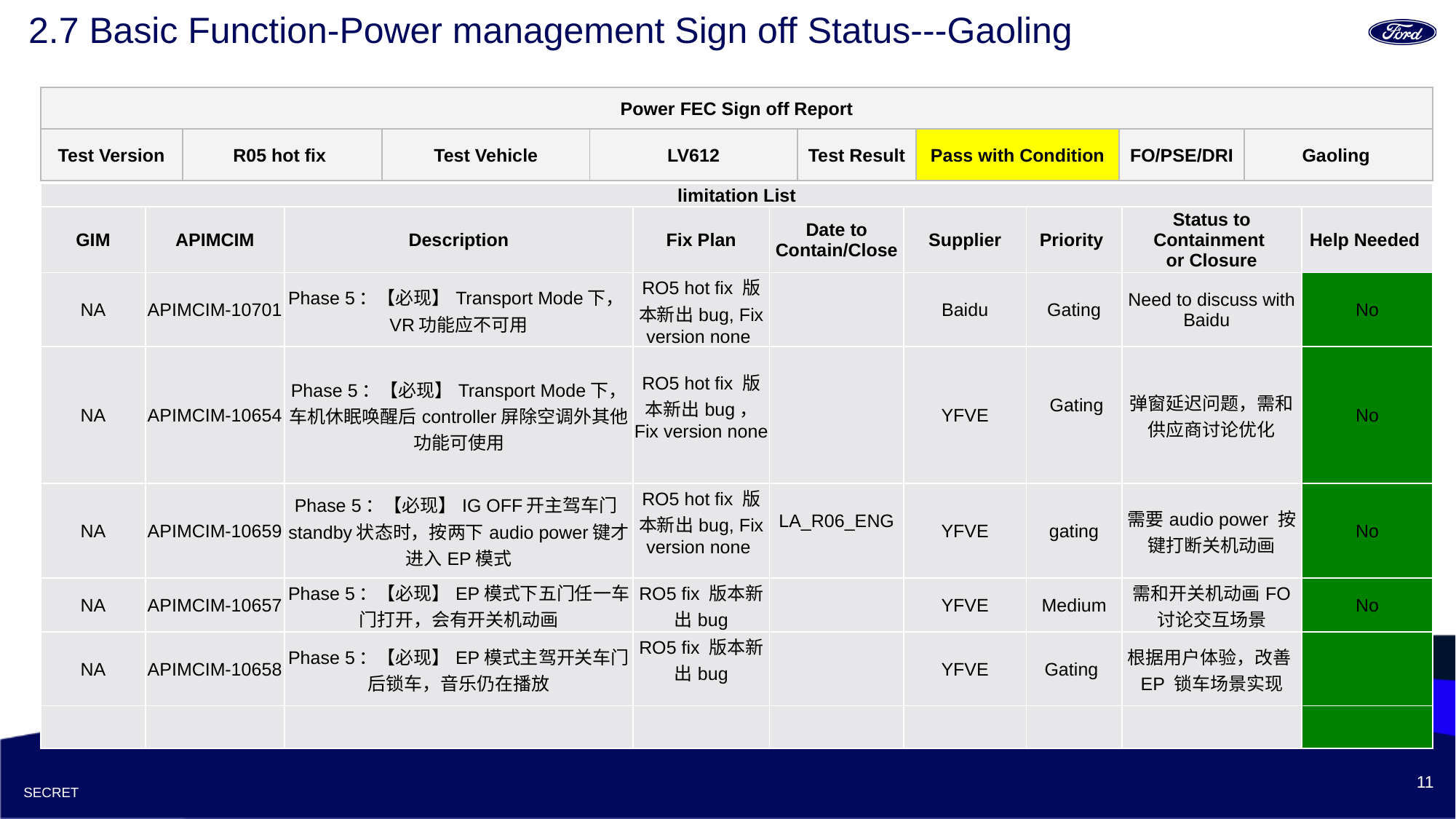

# 2.7 Basic Function-Power management Sign off Status---Gaoling
| Power FEC Sign off Report |  |  |  |  |  |  |  |
| --- | --- | --- | --- | --- | --- | --- | --- |
| Test Version | R05 hot fix | Test Vehicle | LV612 | Test Result | Pass with Condition | FO/PSE/DRI | Gaoling |
| limitation List |  |  |  |  |  |  |  |  |
| --- | --- | --- | --- | --- | --- | --- | --- | --- |
| GIM | APIMCIM | Description | Fix Plan | Date to Contain/Close | Supplier | Priority | Status to Containment or Closure | Help Needed |
| NA | APIMCIM-10701 | Phase 5：【必现】Transport Mode下，VR功能应不可用 | RO5 hot fix 版本新出bug, Fix version none |  | Baidu | Gating | Need to discuss with Baidu | No |
| NA | APIMCIM-10654 | Phase 5：【必现】Transport Mode下，车机休眠唤醒后controller屏除空调外其他功能可使用 | RO5 hot fix 版本新出bug， Fix version none |  | YFVE | Gating | 弹窗延迟问题，需和供应商讨论优化 | No |
| NA | APIMCIM-10659 | Phase 5：【必现】IG OFF开主驾车门standby状态时，按两下audio power键才进入EP模式 | RO5 hot fix 版本新出bug, Fix version none | LA\_R06\_ENG | YFVE | gating | 需要audio power 按键打断关机动画 | No |
| NA | APIMCIM-10657 | Phase 5：【必现】EP模式下五门任一车门打开，会有开关机动画 | RO5 fix 版本新出bug |  | YFVE | Medium | 需和开关机动画FO 讨论交互场景 | No |
| NA | APIMCIM-10658 | Phase 5：【必现】EP模式主驾开关车门后锁车，音乐仍在播放 | RO5 fix 版本新出bug |  | YFVE | Gating | 根据用户体验，改善EP 锁车场景实现 |  |
|  |  |  |  |  |  |  |  |  |